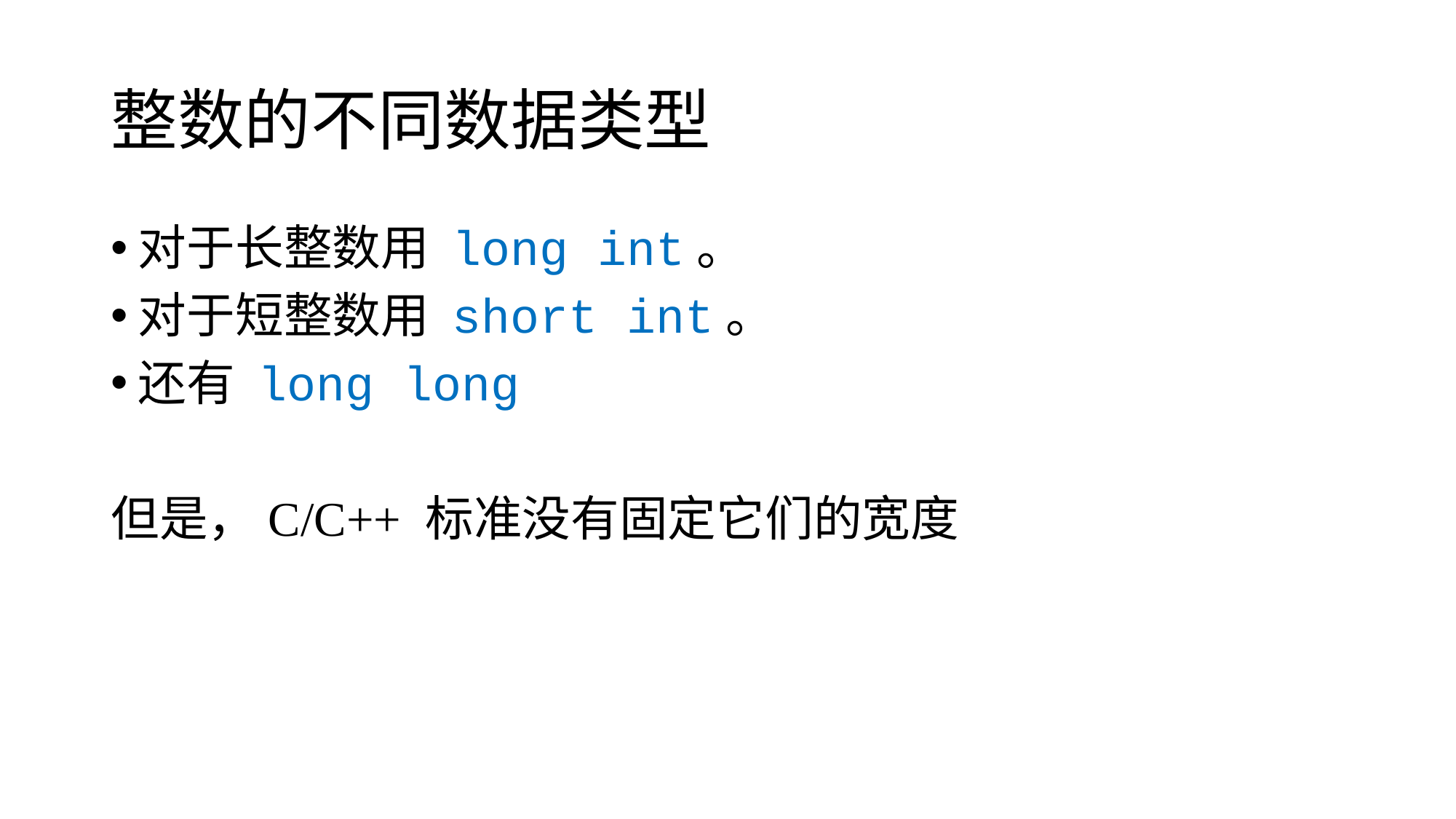

# 整数的不同数据类型
对于长整数用 long int。
对于短整数用 short int。
还有 long long

但是，C/C++ 标准没有固定它们的宽度